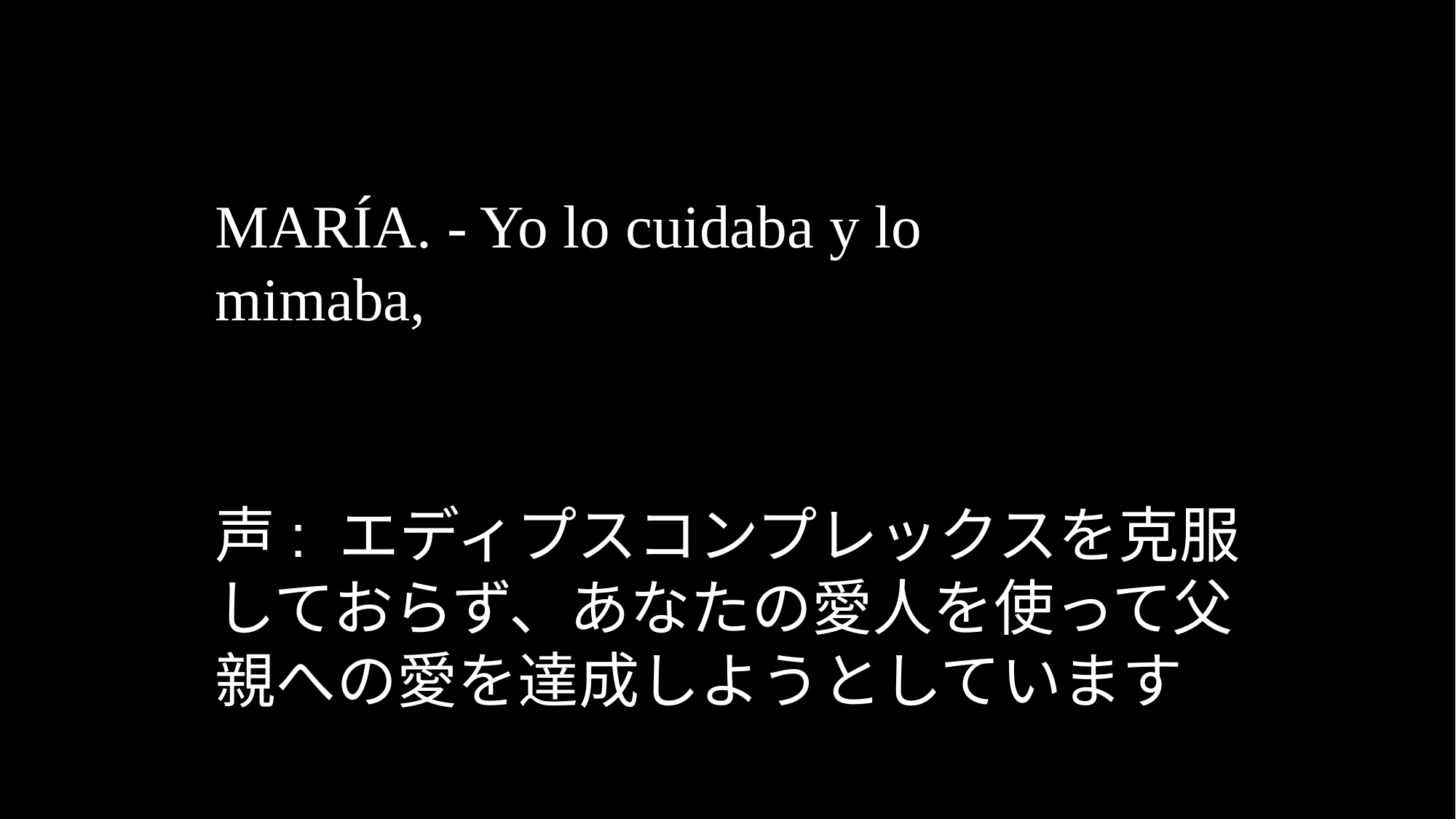

MARÍA. - Yo lo cuidaba y lo mimaba,

声: エディプスコンプレックスを克服しておらず、あなたの愛人を使って父親への愛を達成しようとしています